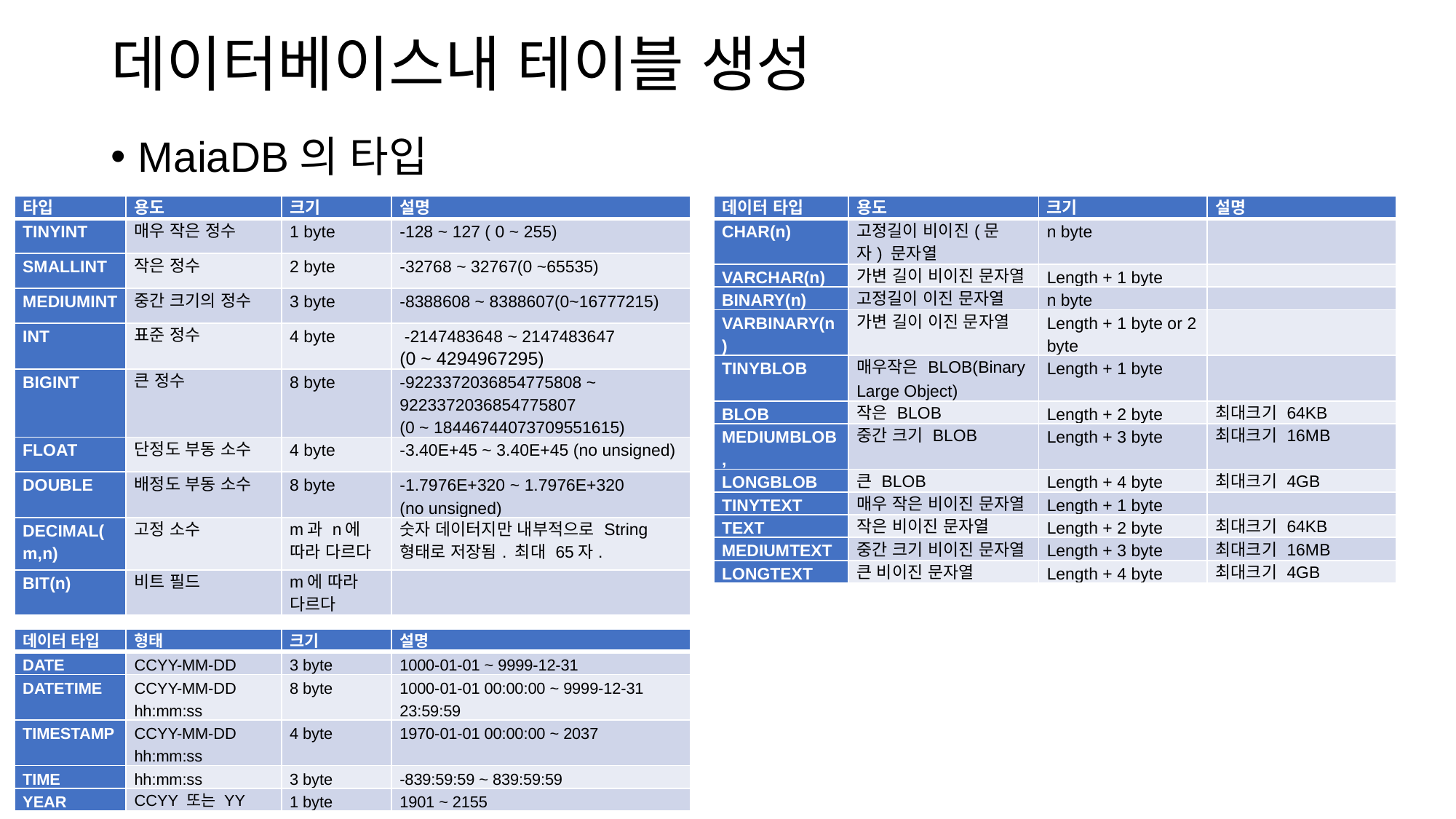

# 데이터베이스내 테이블 생성
MaiaDB의 타입

| 타입 | 용도 | 크기 | 설명 |
| --- | --- | --- | --- |
| TINYINT | 매우 작은 정수 | 1 byte | -128 ~ 127 ( 0 ~ 255) |
| SMALLINT | 작은 정수 | 2 byte | -32768 ~ 32767(0 ~65535) |
| MEDIUMINT | 중간 크기의 정수 | 3 byte | -8388608 ~ 8388607(0~16777215) |
| INT | 표준 정수 | 4 byte | -2147483648 ~ 2147483647 (0 ~ 4294967295) |
| BIGINT | 큰 정수 | 8 byte | -9223372036854775808 ~ 9223372036854775807 (0 ~ 18446744073709551615) |
| FLOAT | 단정도 부동 소수 | 4 byte | -3.40E+45 ~ 3.40E+45 (no unsigned) |
| DOUBLE | 배정도 부동 소수 | 8 byte | -1.7976E+320 ~ 1.7976E+320 (no unsigned) |
| DECIMAL(m,n) | 고정 소수 | m과 n에 따라 다르다 | 숫자 데이터지만 내부적으로 String형태로 저장됨. 최대 65자. |
| BIT(n) | 비트 필드 | m에 따라 다르다 |  |
| 데이터 타입 | 용도 | 크기 | 설명 |
| --- | --- | --- | --- |
| CHAR(n) | 고정길이 비이진(문자) 문자열 | n byte |  |
| VARCHAR(n) | 가변 길이 비이진 문자열 | Length + 1 byte |  |
| BINARY(n) | 고정길이 이진 문자열 | n byte |  |
| VARBINARY(n) | 가변 길이 이진 문자열 | Length + 1 byte or 2 byte |  |
| TINYBLOB | 매우작은 BLOB(Binary Large Object) | Length + 1 byte |  |
| BLOB | 작은 BLOB | Length + 2 byte | 최대크기 64KB |
| MEDIUMBLOB, | 중간 크기 BLOB | Length + 3 byte | 최대크기 16MB |
| LONGBLOB | 큰 BLOB | Length + 4 byte | 최대크기 4GB |
| TINYTEXT | 매우 작은 비이진 문자열 | Length + 1 byte |  |
| TEXT | 작은 비이진 문자열 | Length + 2 byte | 최대크기 64KB |
| MEDIUMTEXT | 중간 크기 비이진 문자열 | Length + 3 byte | 최대크기 16MB |
| LONGTEXT | 큰 비이진 문자열 | Length + 4 byte | 최대크기 4GB |
| 데이터 타입 | 형태 | 크기 | 설명 |
| --- | --- | --- | --- |
| DATE | CCYY-MM-DD | 3 byte | 1000-01-01 ~ 9999-12-31 |
| DATETIME | CCYY-MM-DD hh:mm:ss | 8 byte | 1000-01-01 00:00:00 ~ 9999-12-31 23:59:59 |
| TIMESTAMP | CCYY-MM-DD hh:mm:ss | 4 byte | 1970-01-01 00:00:00 ~ 2037 |
| TIME | hh:mm:ss | 3 byte | -839:59:59 ~ 839:59:59 |
| YEAR | CCYY 또는 YY | 1 byte | 1901 ~ 2155 |